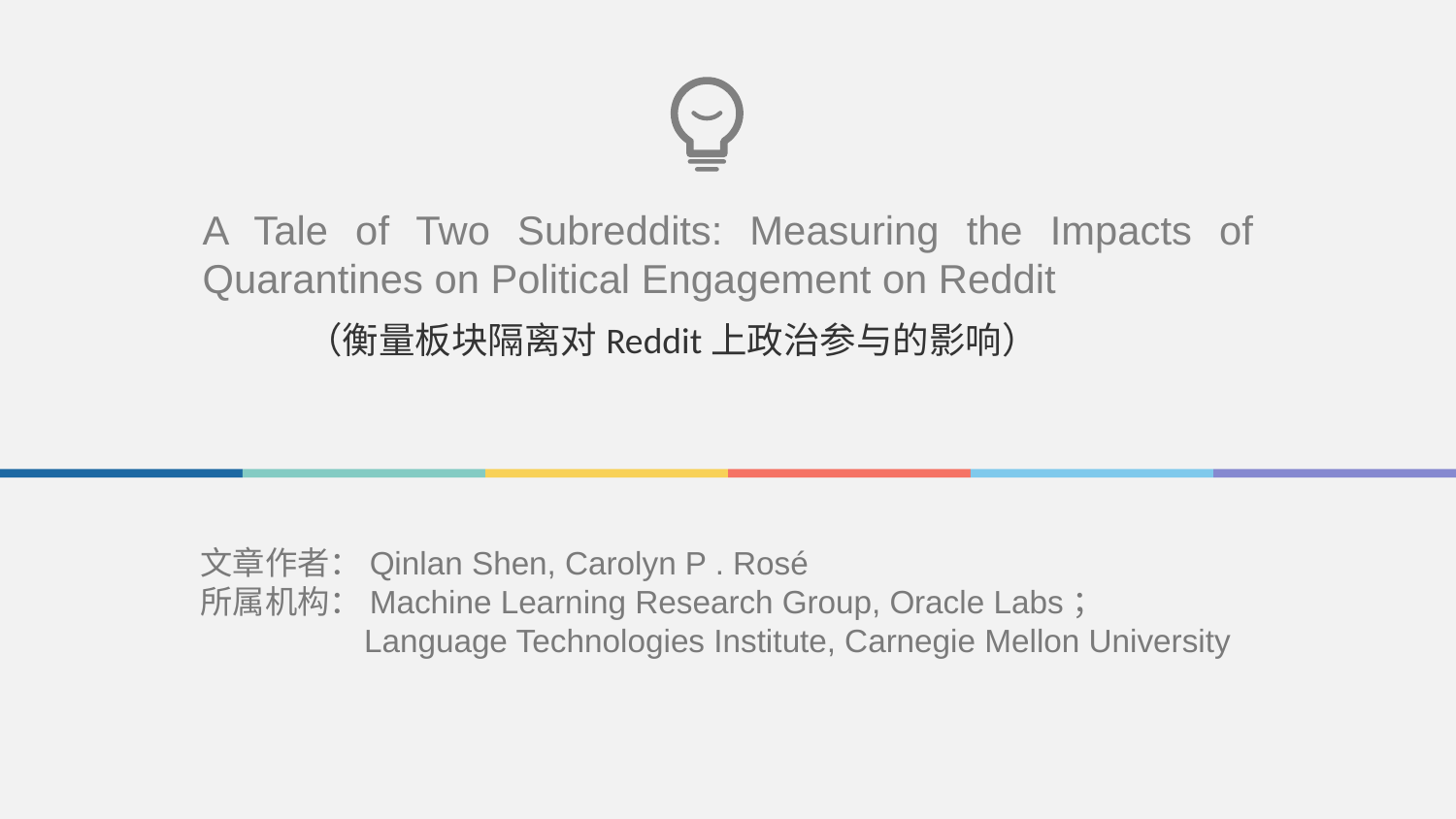

A Tale of Two Subreddits: Measuring the Impacts of Quarantines on Political Engagement on Reddit
（衡量板块隔离对Reddit上政治参与的影响）

文章作者：Qinlan Shen, Carolyn P . Rosé
所属机构：Machine Learning Research Group, Oracle Labs；
	  Language Technologies Institute, Carnegie Mellon University